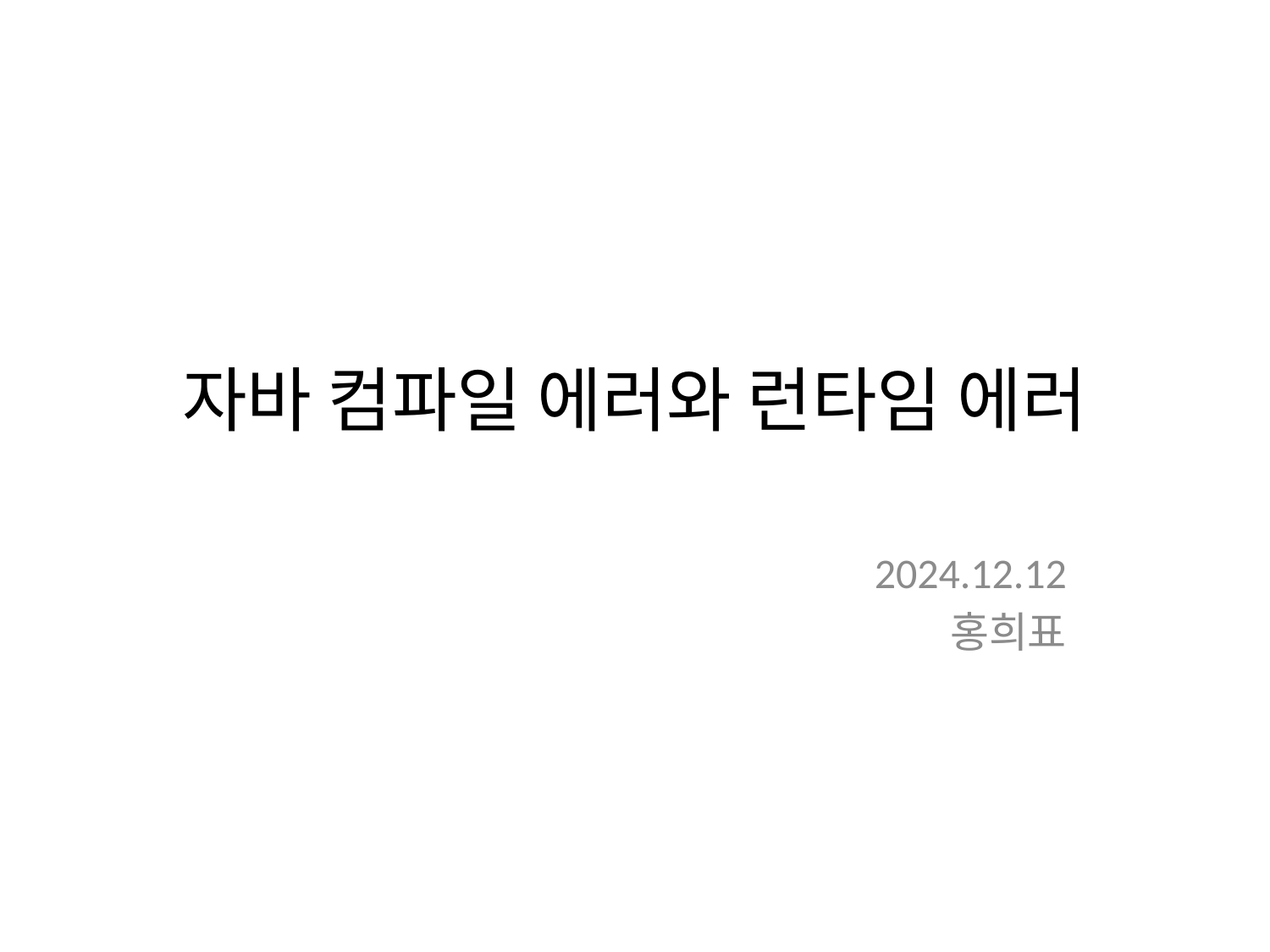

# 자바 컴파일 에러와 런타임 에러
2024.12.12
홍희표